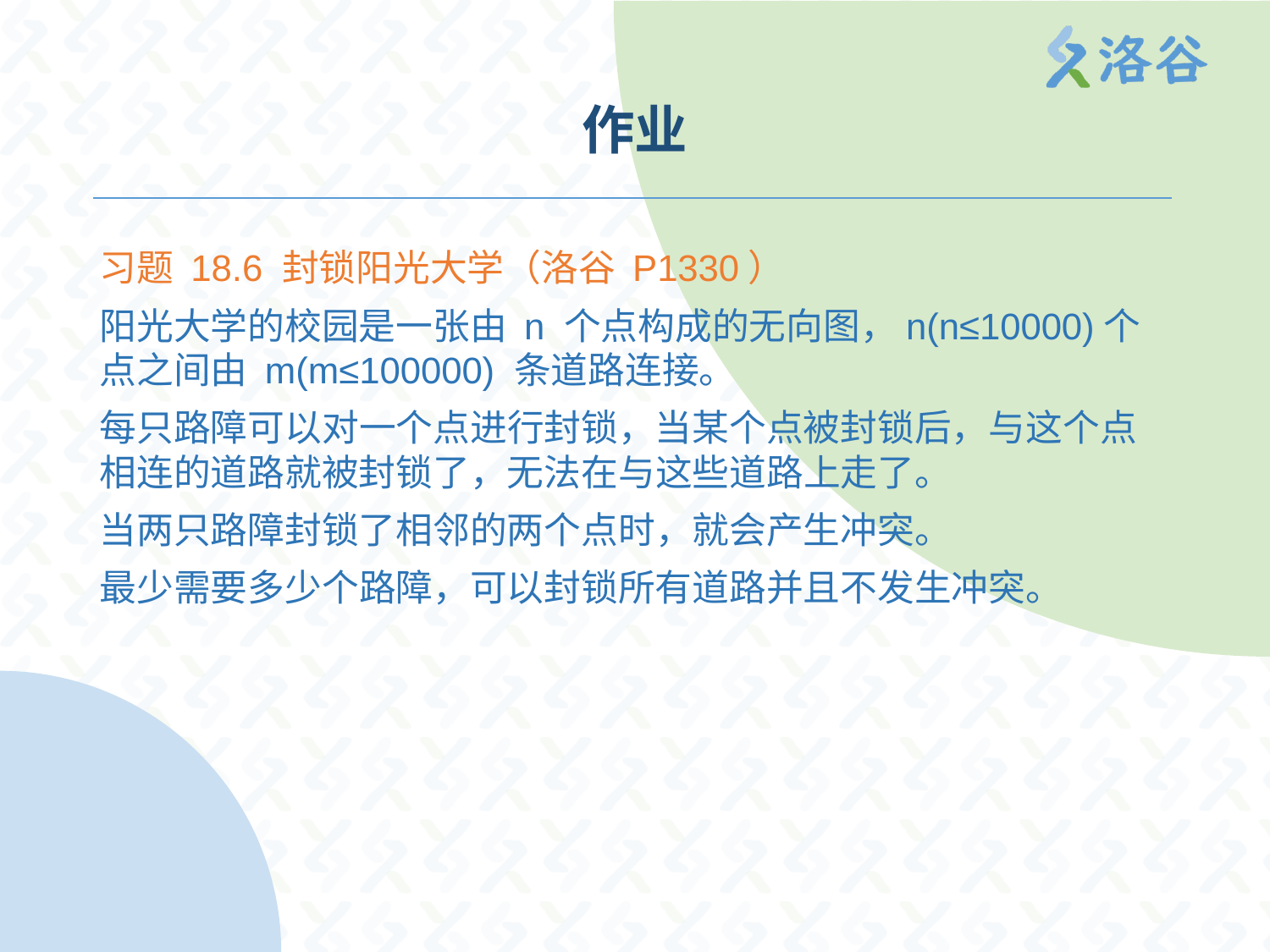

# 作业
习题 18.6 封锁阳光大学（洛谷 P1330）
阳光大学的校园是一张由 n 个点构成的无向图，n(n≤10000)个点之间由 m(m≤100000) 条道路连接。
每只路障可以对一个点进行封锁，当某个点被封锁后，与这个点相连的道路就被封锁了，无法在与这些道路上走了。
当两只路障封锁了相邻的两个点时，就会产生冲突。
最少需要多少个路障，可以封锁所有道路并且不发生冲突。